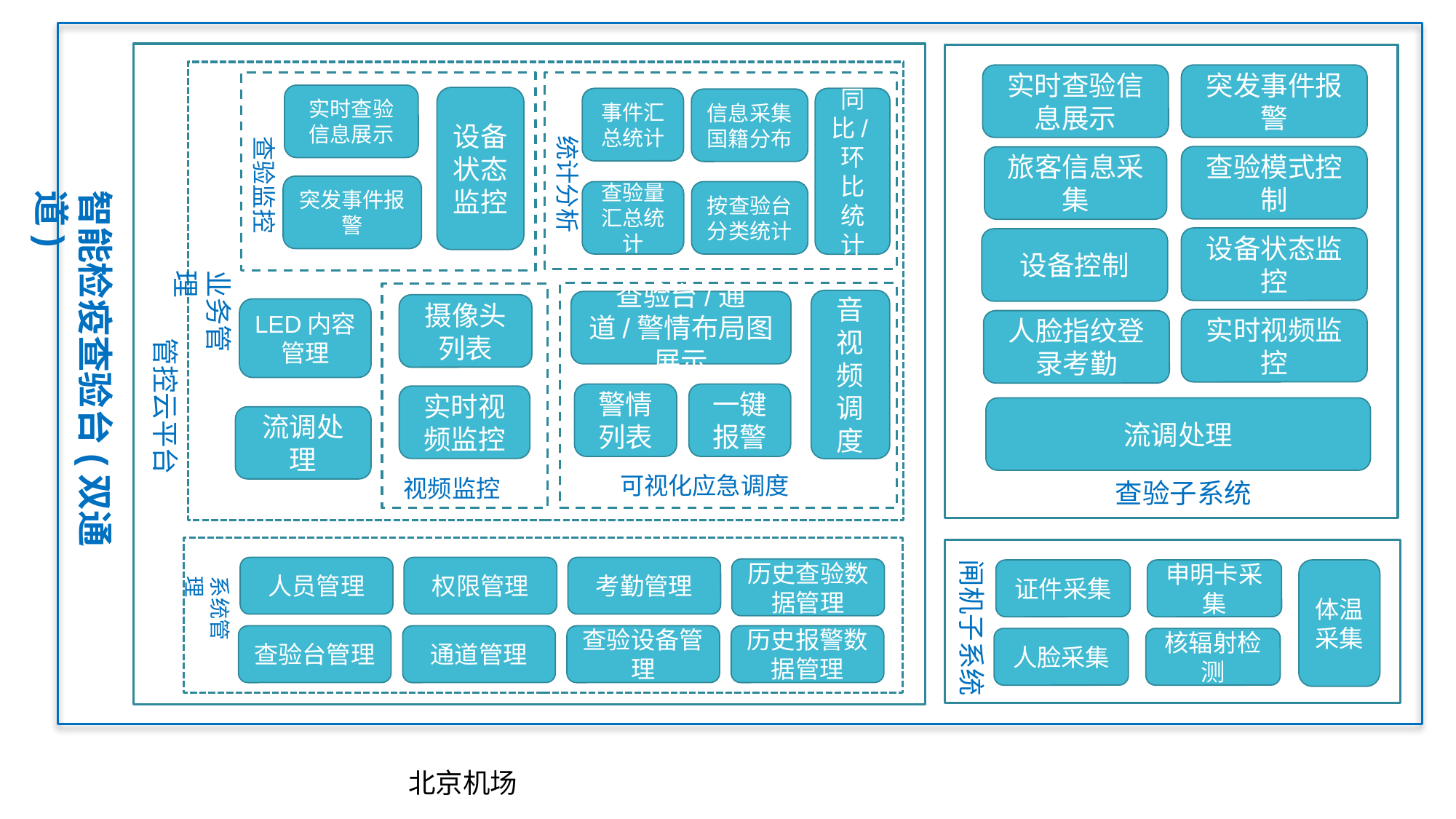

实时查验信息展示
突发事件报警

实时查验信息展示
设备状态监控
事件汇总统计
同比/环比统计
信息采集国籍分布
统计分析
查验监控
查验模式控制
旅客信息采集
突发事件报警
智能检疫查验台(双通道)
查验量汇总统计
按查验台分类统计
设备状态监控
设备控制
业务管理

音视频调度
查验台/通道/警情布局图展示
摄像头列表
LED内容管理
实时视频监控
人脸指纹登录考勤
管控云平台
警情列表
一键报警
实时视频监控
流调处理
流调处理
可视化应急调度
视频监控
查验子系统

闸机子系统
人员管理
权限管理
考勤管理
历史查验数据管理
证件采集
申明卡采集
体温采集
系统管理
查验台管理
通道管理
查验设备管理
历史报警数据管理
人脸采集
核辐射检测
北京机场